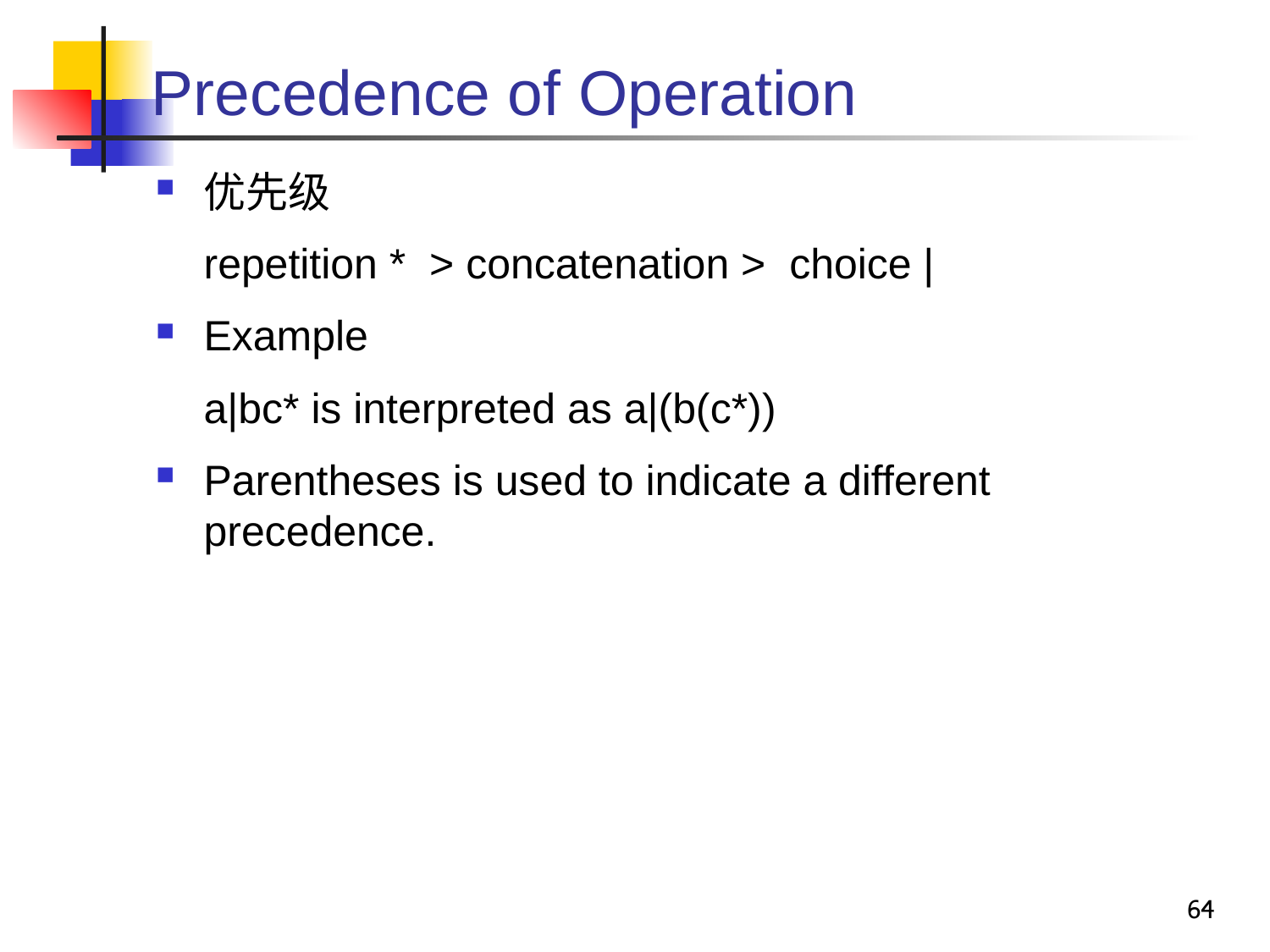

# Precedence of Operation
优先级
	repetition *  > concatenation >  choice |
Example
	a|bc* is interpreted as a|(b(c*))
Parentheses is used to indicate a different precedence.
64